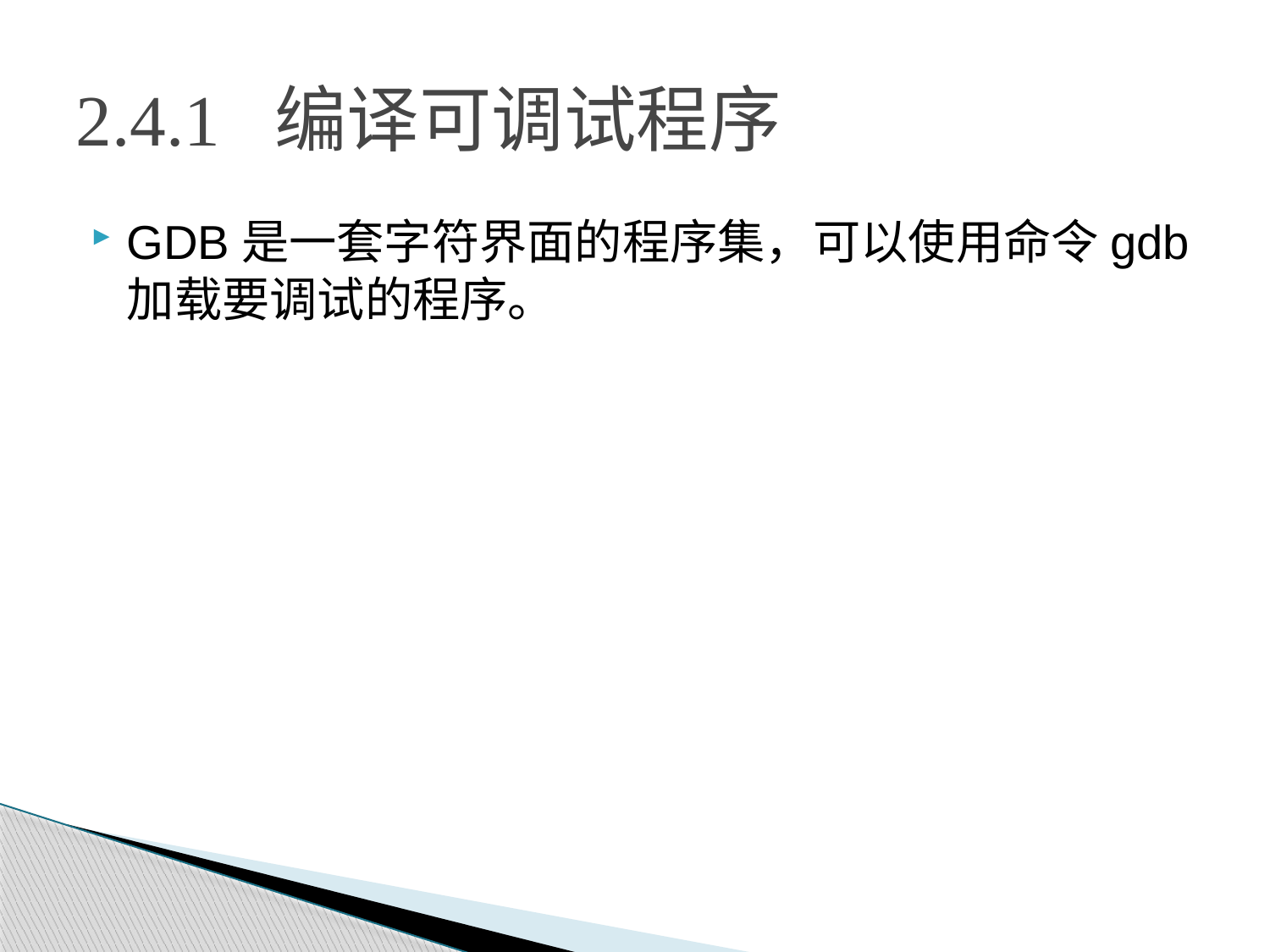

# 2.4.1  编译可调试程序
GDB是一套字符界面的程序集，可以使用命令gdb加载要调试的程序。